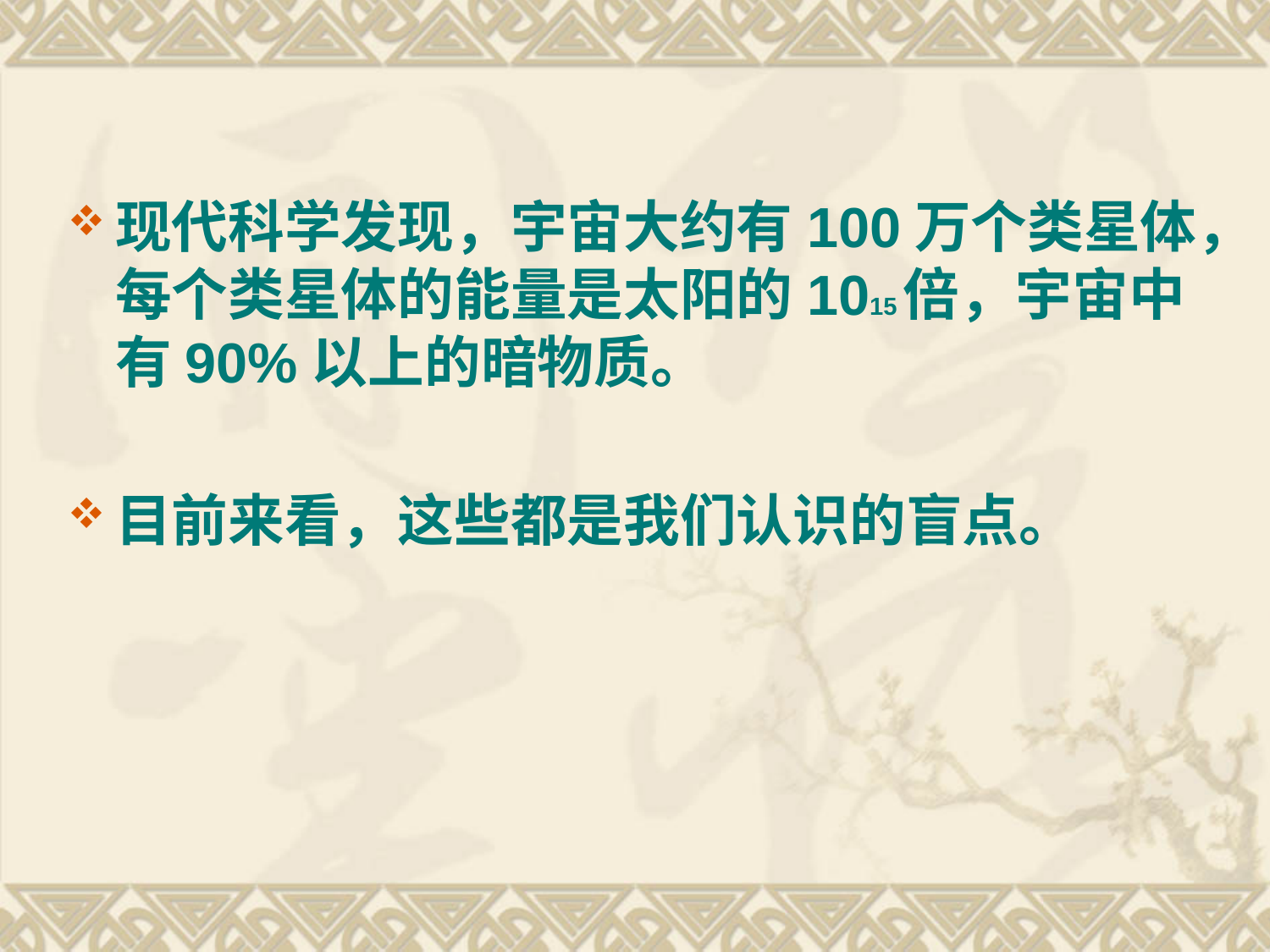

现代科学发现，宇宙大约有100万个类星体，每个类星体的能量是太阳的1015倍，宇宙中有90%以上的暗物质。

目前来看，这些都是我们认识的盲点。